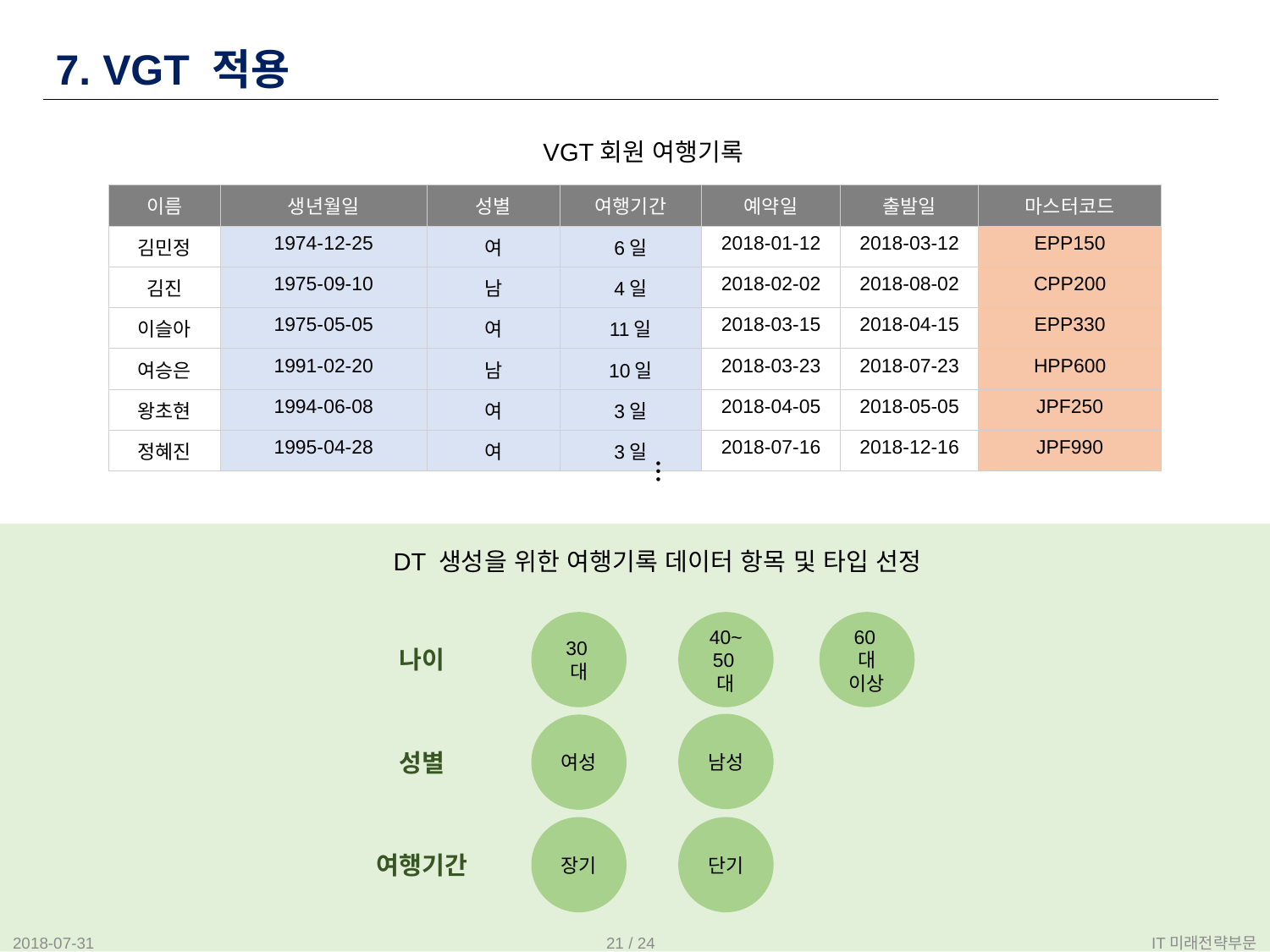

7. VGT 적용
VGT회원 여행기록
| 이름 | 생년월일 | 성별 | 여행기간 | 예약일 | 출발일 | 마스터코드 |
| --- | --- | --- | --- | --- | --- | --- |
| 김민정 | 1974-12-25 | 여 | 6일 | 2018-01-12 | 2018-03-12 | EPP150 |
| 김진 | 1975-09-10 | 남 | 4일 | 2018-02-02 | 2018-08-02 | CPP200 |
| 이슬아 | 1975-05-05 | 여 | 11일 | 2018-03-15 | 2018-04-15 | EPP330 |
| 여승은 | 1991-02-20 | 남 | 10일 | 2018-03-23 | 2018-07-23 | HPP600 |
| 왕초현 | 1994-06-08 | 여 | 3일 | 2018-04-05 | 2018-05-05 | JPF250 |
| 정혜진 | 1995-04-28 | 여 | 3일 | 2018-07-16 | 2018-12-16 | JPF990 |
…

DT 생성을 위한 여행기록 데이터 항목 및 타입 선정
30대
40~50대
60대 이상
나이
남성
여성
성별
장기
단기
여행기간
IT미래전략부문
2018-07-31
21 / 24